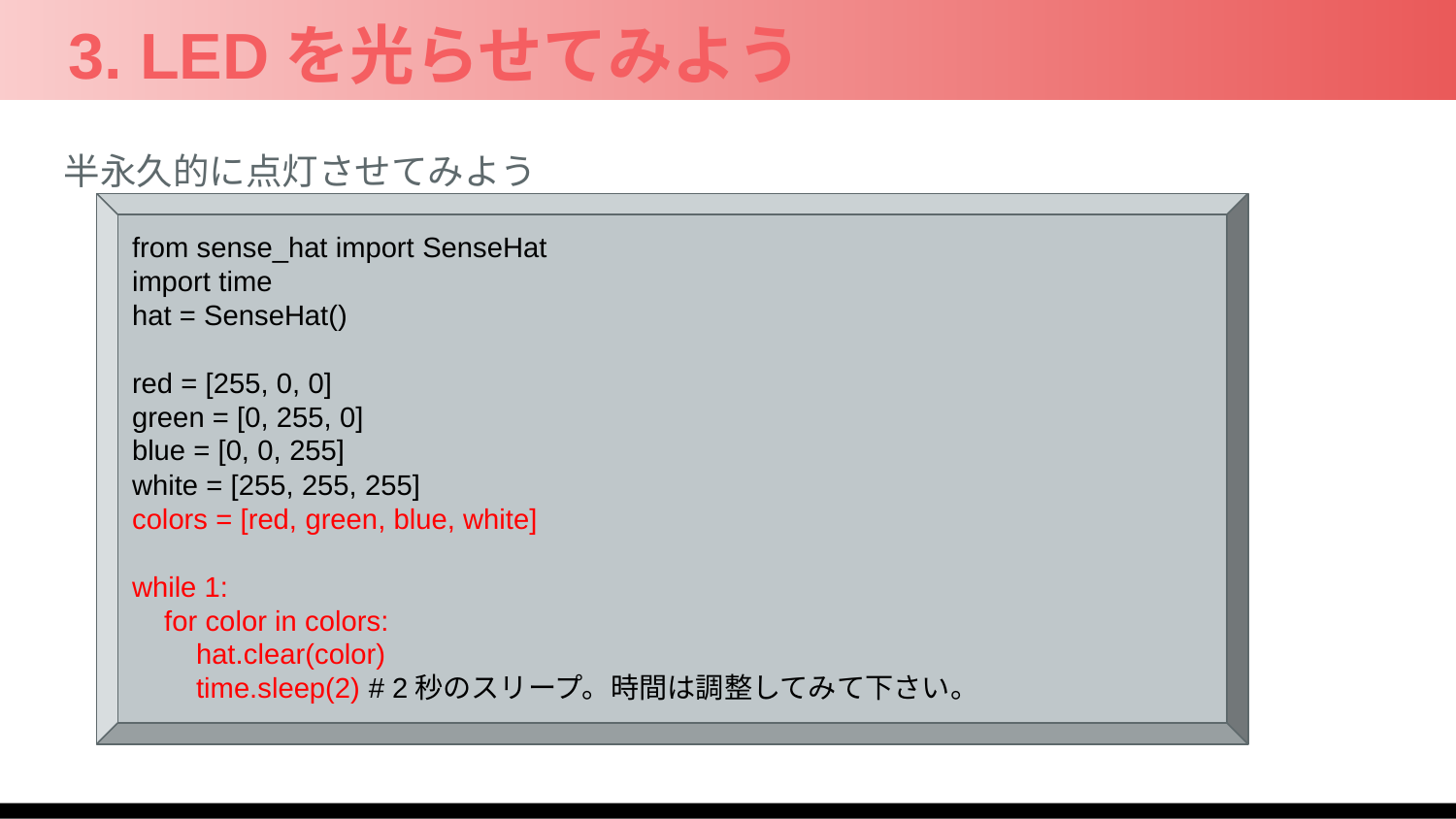

3. LEDを光らせてみよう
半永久的に点灯させてみよう
from sense_hat import SenseHat
import time
hat = SenseHat()

red = [255, 0, 0]
green = [0, 255, 0]
blue = [0, 0, 255]
white = [255, 255, 255]
colors = [red, green, blue, white]

while 1:
    for color in colors:
        hat.clear(color)
        time.sleep(2) # 2秒のスリープ。時間は調整してみて下さい。